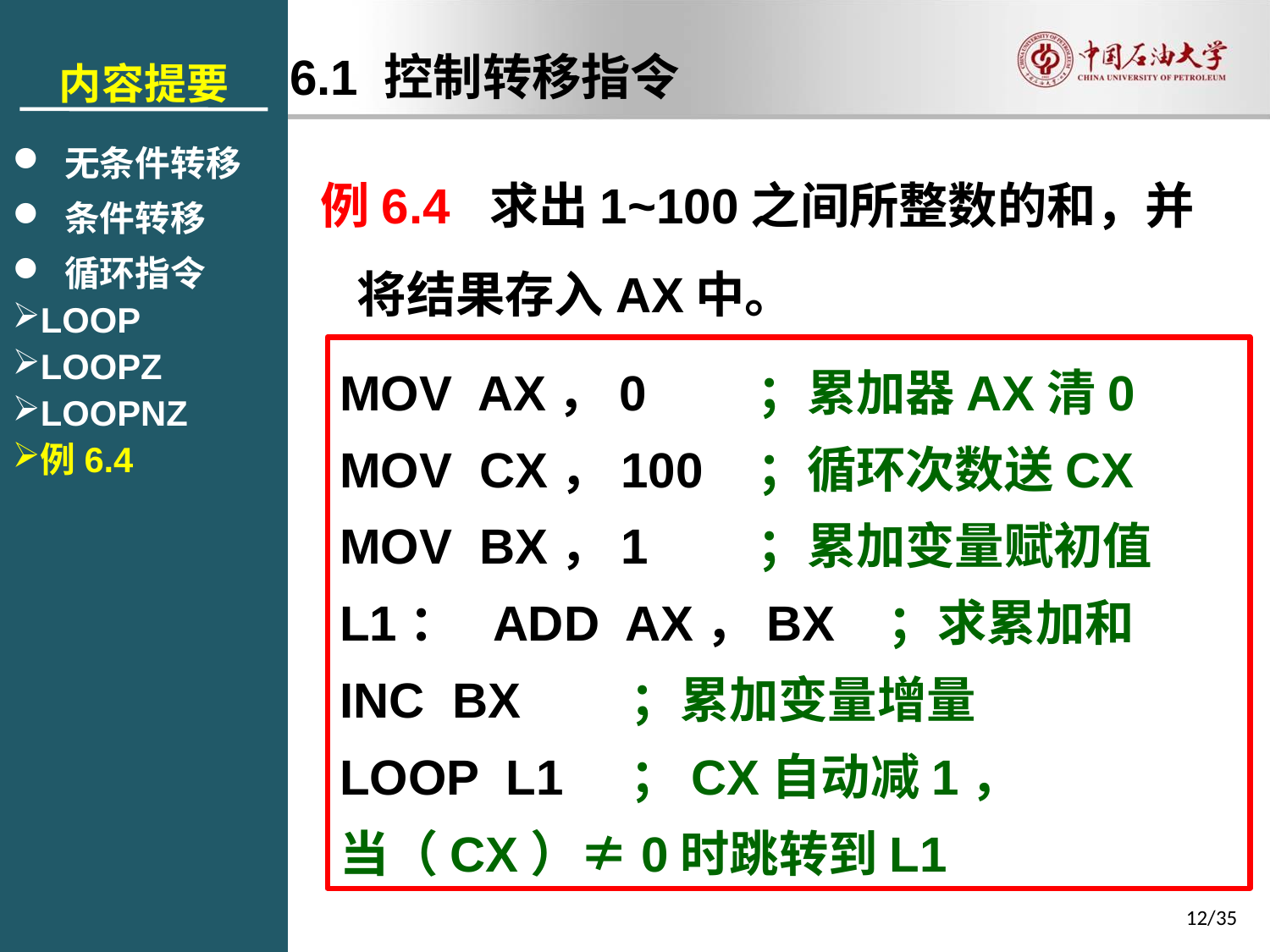

内容提要
 无条件转移
 条件转移
 循环指令
LOOP
LOOPZ
LOOPNZ
例6.4
6.1 控制转移指令
例6.4  求出1~100之间所整数的和，并将结果存入AX中。
MOV  AX，0	；累加器AX清0
MOV  CX，100	；循环次数送CX
MOV  BX，1	；累加变量赋初值
L1：  ADD  AX，BX   ；求累加和
INC  BX	；累加变量增量
LOOP  L1    ；CX自动减1，
当（CX）≠0时跳转到L1
12/35